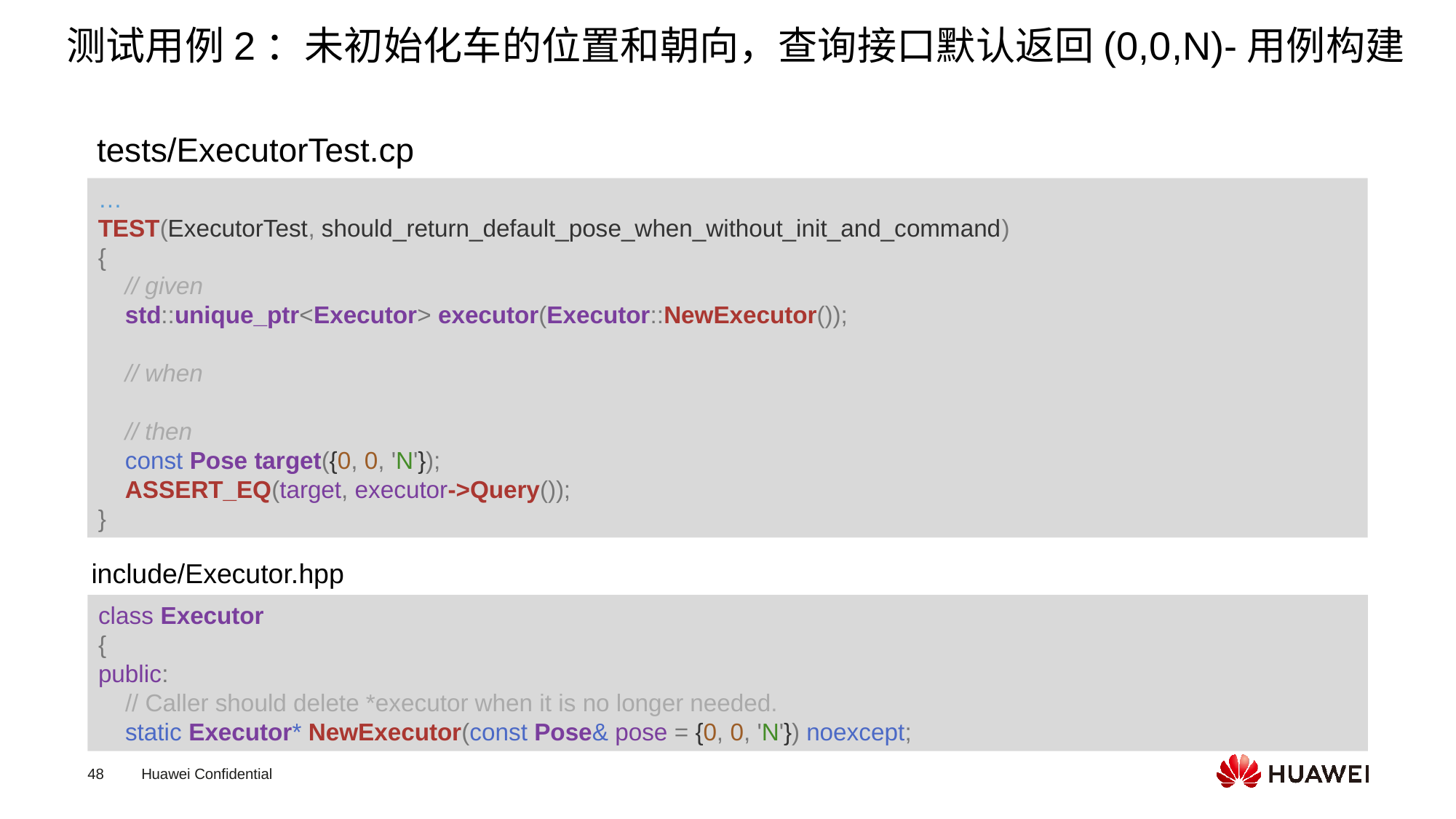

# 测试用例2：未初始化车的位置和朝向，查询接口默认返回(0,0,N)-用例构建
tests/ExecutorTest.cp
…
TEST(ExecutorTest, should_return_default_pose_when_without_init_and_command)
{
    // given
    std::unique_ptr<Executor> executor(Executor::NewExecutor());
    // when
    // then
    const Pose target({0, 0, 'N'});
    ASSERT_EQ(target, executor->Query());
}
include/Executor.hpp
class Executor
{
public:
    // Caller should delete *executor when it is no longer needed.
    static Executor* NewExecutor(const Pose& pose = {0, 0, 'N'}) noexcept;